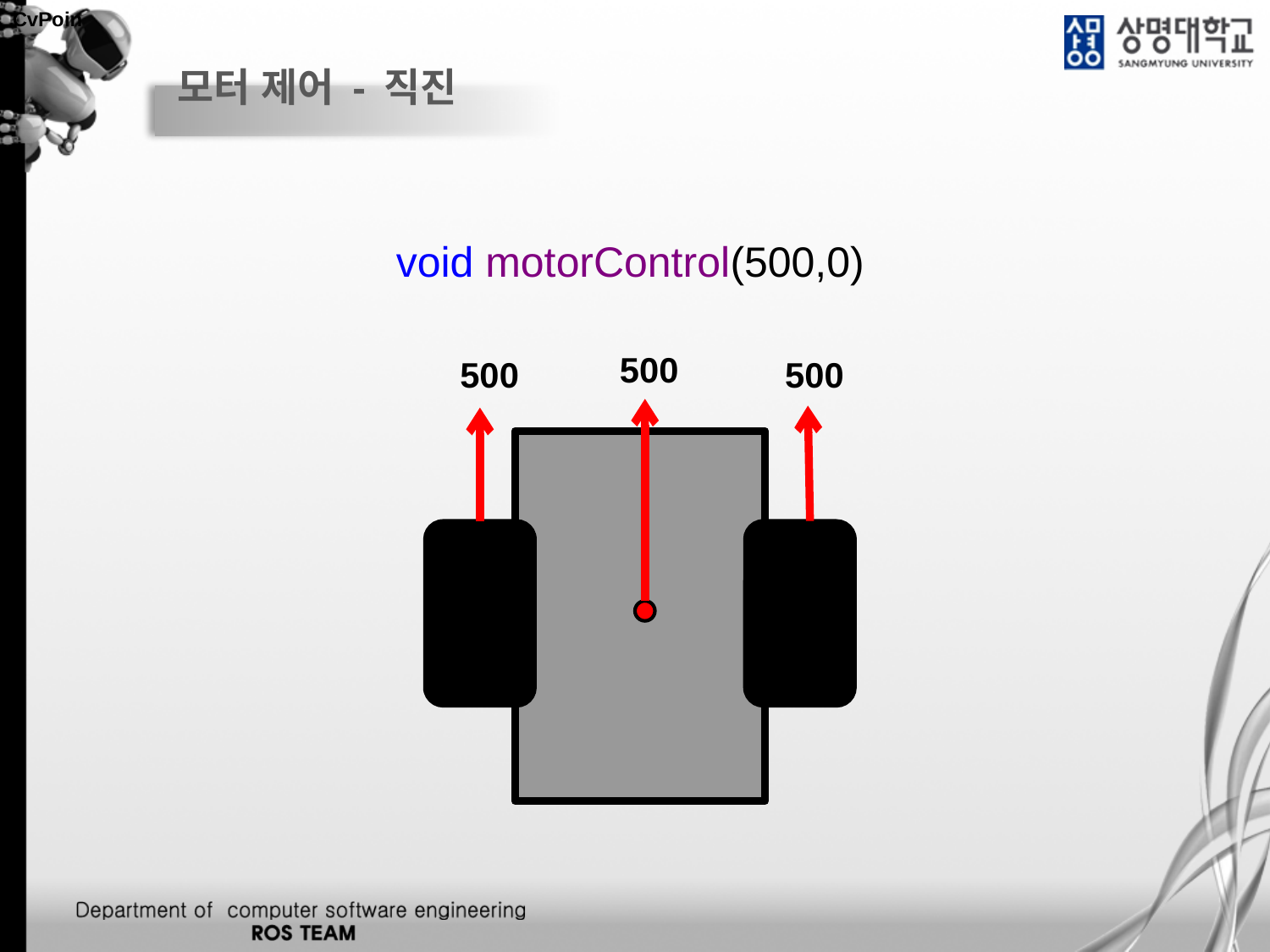

CvPoint
# 모터 제어 - 직진
void motorControl(500,0)
500
500
500